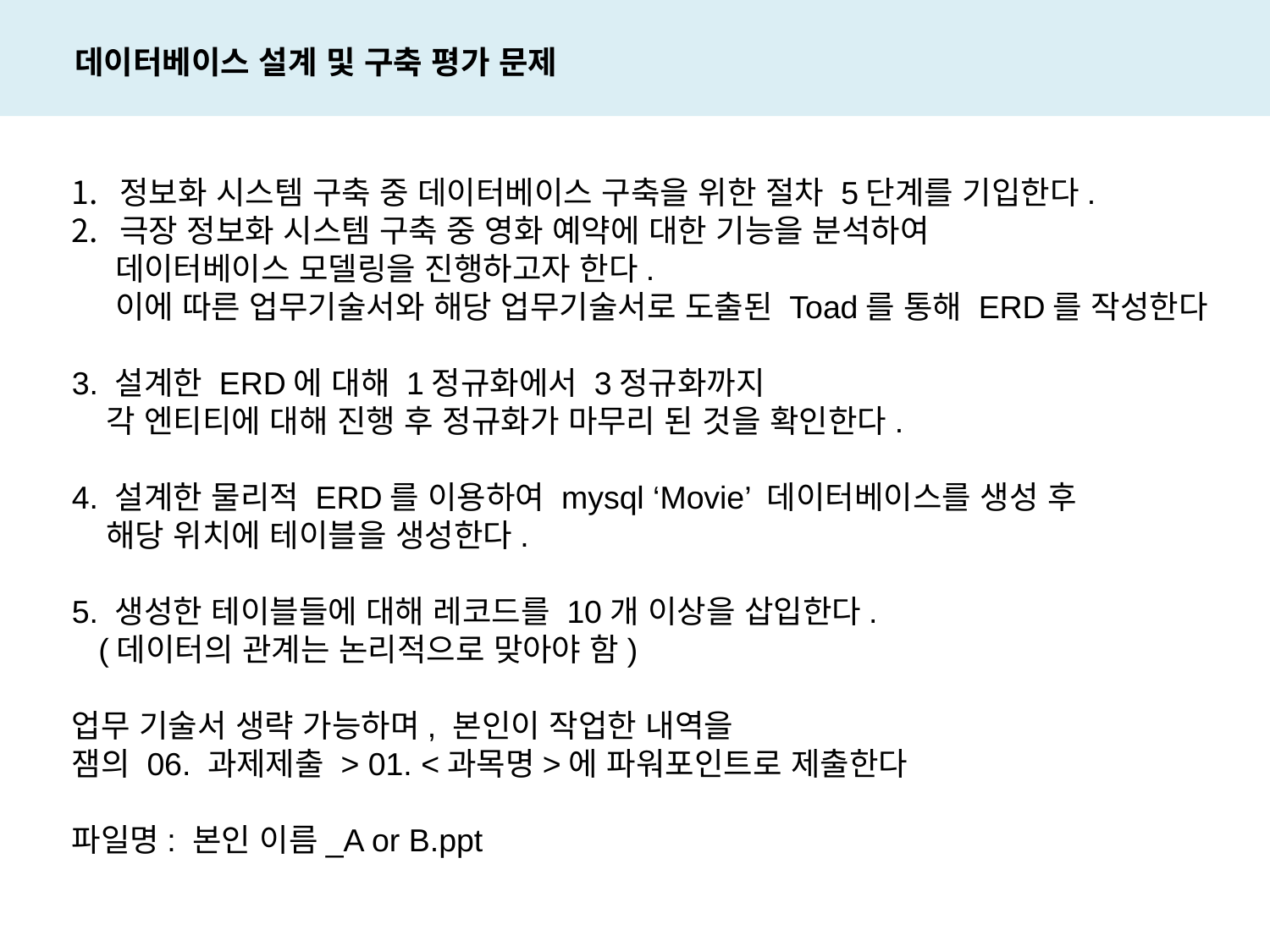

데이터베이스 설계 및 구축 평가 문제
정보화 시스템 구축 중 데이터베이스 구축을 위한 절차 5단계를 기입한다.
극장 정보화 시스템 구축 중 영화 예약에 대한 기능을 분석하여
    데이터베이스 모델링을 진행하고자 한다.
    이에 따른 업무기술서와 해당 업무기술서로 도출된 Toad를 통해 ERD를 작성한다

3. 설계한 ERD에 대해 1정규화에서 3정규화까지
   각 엔티티에 대해 진행 후 정규화가 마무리 된 것을 확인한다.

4. 설계한 물리적 ERD를 이용하여 mysql ‘Movie’ 데이터베이스를 생성 후
   해당 위치에 테이블을 생성한다.

5. 생성한 테이블들에 대해 레코드를 10개 이상을 삽입한다.
   (데이터의 관계는 논리적으로 맞아야 함)

업무 기술서 생략 가능하며, 본인이 작업한 내역을
잼의 06. 과제제출 > 01. <과목명>에 파워포인트로 제출한다

파일명: 본인 이름_A or B.ppt